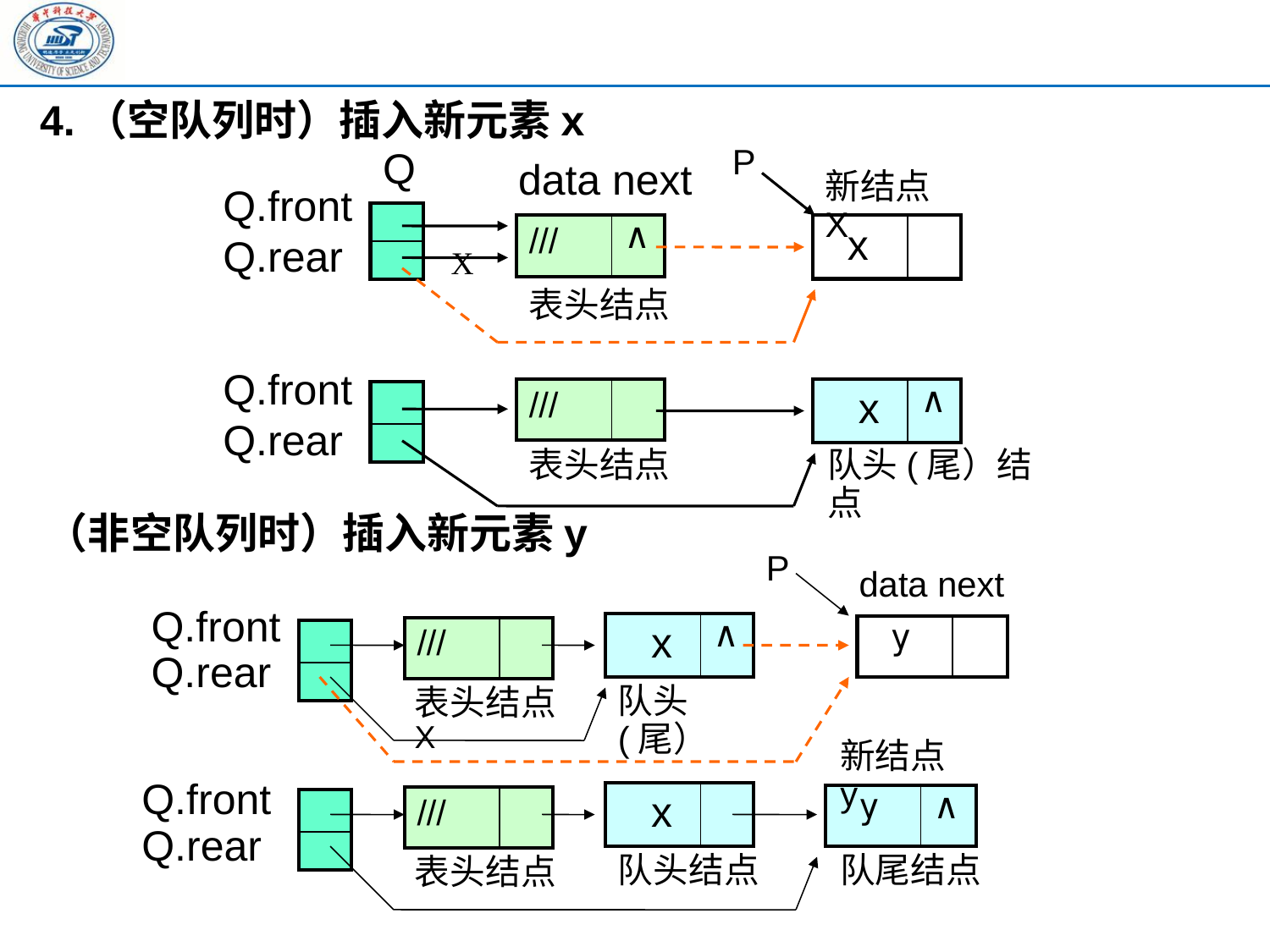

4.（空队列时）插入新元素x
P
Q
data next
新结点X
Q.front
Q.rear

|  |
| --- |
|  |
| /// | ∧ |
| --- | --- |
| x |  |
| --- | --- |

X

表头结点

Q.front
Q.rear
| /// |  |
| --- | --- |
| x | ∧ |
| --- | --- |
|  |
| --- |
|  |

表头结点
队头(尾）结点

 （非空队列时）插入新元素y

P
data next

Q.front
Q.rear
| x | ∧ |
| --- | --- |
| y |  |
| --- | --- |
| /// |  |
| --- | --- |
|  |
| --- |
|  |

队头(尾）

表头结点

X
新结点y

Q.front
Q.rear
| x |  |
| --- | --- |
| y | ∧ |
| --- | --- |
| /// |  |
| --- | --- |
|  |
| --- |
|  |

队头结点
队尾结点
表头结点